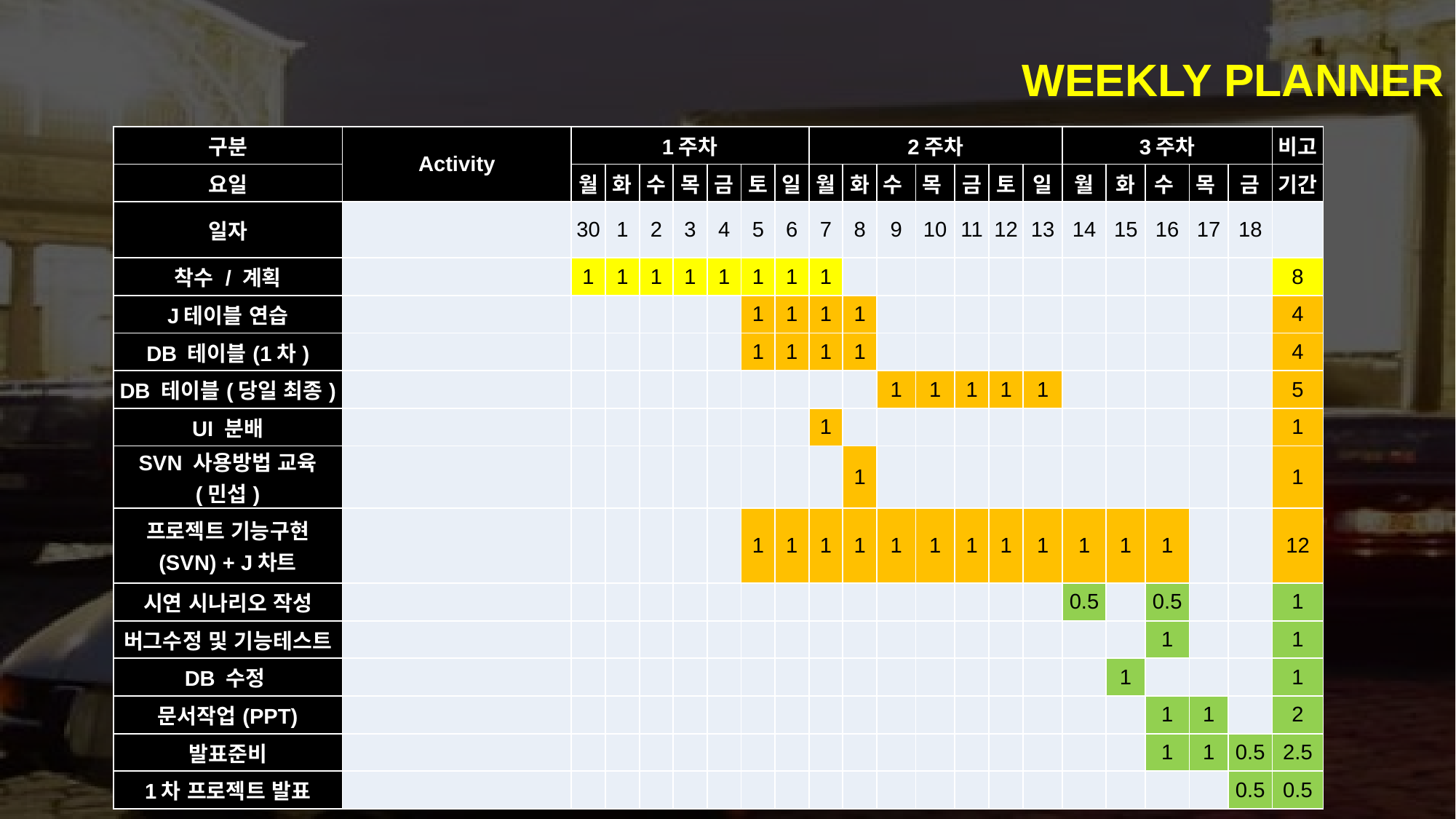

WEEKLY PLANNER

| 구분 | Activity | 1주차 |  |  |  |  |  |  | 2주차 |  |  |  |  |  |  | 3주차 |  |  |  |  | 비고 |
| --- | --- | --- | --- | --- | --- | --- | --- | --- | --- | --- | --- | --- | --- | --- | --- | --- | --- | --- | --- | --- | --- |
| 요일 |  | 월 | 화 | 수 | 목 | 금 | 토 | 일 | 월 | 화 | 수 | 목 | 금 | 토 | 일 | 월 | 화 | 수 | 목 | 금 | 기간 |
| 일자 |  | 30 | 1 | 2 | 3 | 4 | 5 | 6 | 7 | 8 | 9 | 10 | 11 | 12 | 13 | 14 | 15 | 16 | 17 | 18 |  |
| 착수 / 계획 |  | 1 | 1 | 1 | 1 | 1 | 1 | 1 | 1 |  |  |  |  |  |  |  |  |  |  |  | 8 |
| J테이블 연습 |  |  |  |  |  |  | 1 | 1 | 1 | 1 |  |  |  |  |  |  |  |  |  |  | 4 |
| DB 테이블(1차) |  |  |  |  |  |  | 1 | 1 | 1 | 1 |  |  |  |  |  |  |  |  |  |  | 4 |
| DB 테이블(당일 최종) |  |  |  |  |  |  |  |  |  |  | 1 | 1 | 1 | 1 | 1 |  |  |  |  |  | 5 |
| UI 분배 |  |  |  |  |  |  |  |  | 1 |  |  |  |  |  |  |  |  |  |  |  | 1 |
| SVN 사용방법 교육 (민섭) |  |  |  |  |  |  |  |  |  | 1 |  |  |  |  |  |  |  |  |  |  | 1 |
| 프로젝트 기능구현 (SVN) + J차트 |  |  |  |  |  |  | 1 | 1 | 1 | 1 | 1 | 1 | 1 | 1 | 1 | 1 | 1 | 1 |  |  | 12 |
| 시연 시나리오 작성 |  |  |  |  |  |  |  |  |  |  |  |  |  |  |  | 0.5 |  | 0.5 |  |  | 1 |
| 버그수정 및 기능테스트 |  |  |  |  |  |  |  |  |  |  |  |  |  |  |  |  |  | 1 |  |  | 1 |
| DB 수정 |  |  |  |  |  |  |  |  |  |  |  |  |  |  |  |  | 1 |  |  |  | 1 |
| 문서작업(PPT) |  |  |  |  |  |  |  |  |  |  |  |  |  |  |  |  |  | 1 | 1 |  | 2 |
| 발표준비 |  |  |  |  |  |  |  |  |  |  |  |  |  |  |  |  |  | 1 | 1 | 0.5 | 2.5 |
| 1차 프로젝트 발표 |  |  |  |  |  |  |  |  |  |  |  |  |  |  |  |  |  |  |  | 0.5 | 0.5 |